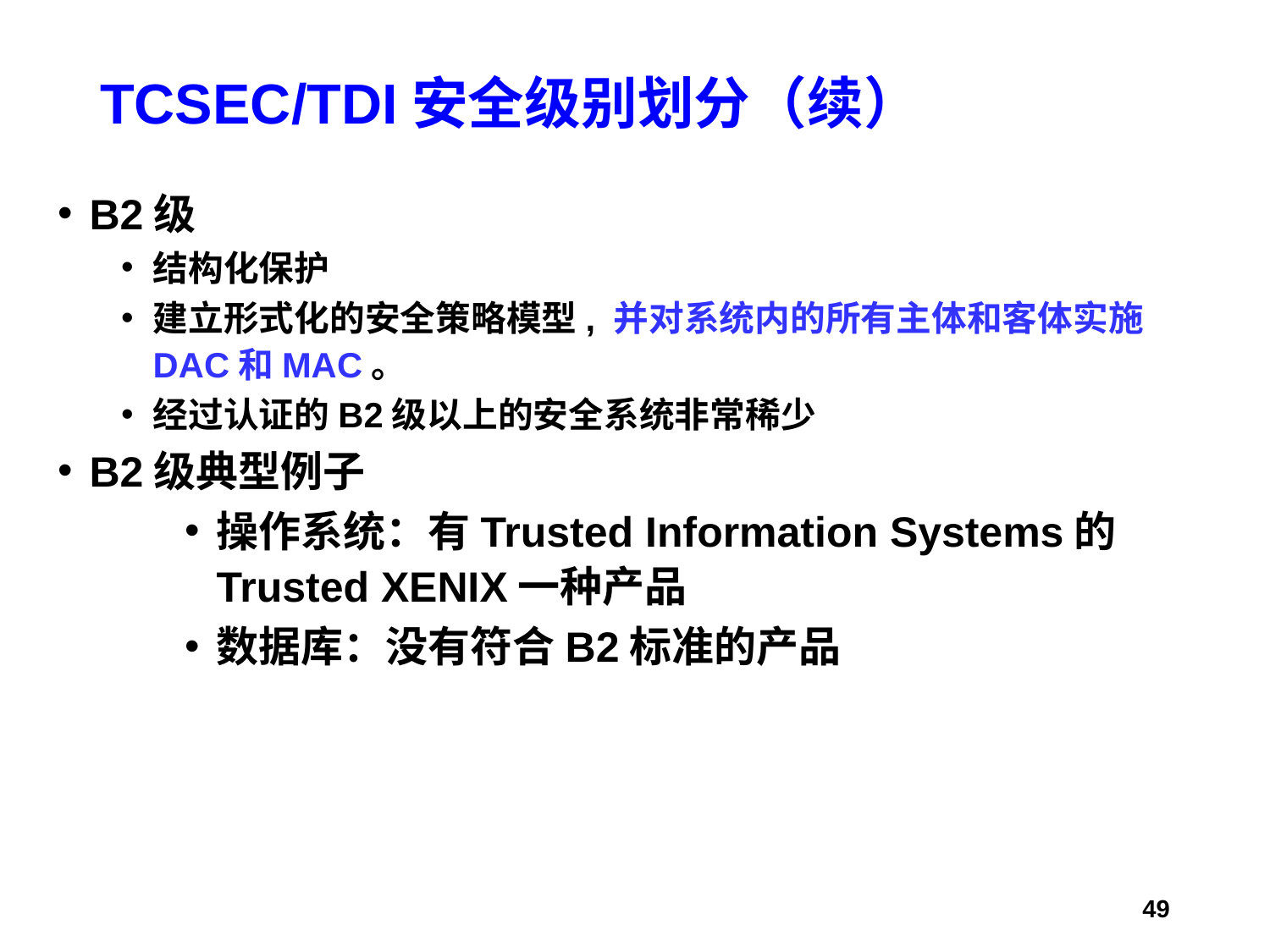

# TCSEC/TDI安全级别划分（续）
B2级
结构化保护
建立形式化的安全策略模型, 并对系统内的所有主体和客体实施DAC和MAC。
经过认证的B2级以上的安全系统非常稀少
B2级典型例子
操作系统：有Trusted Information Systems的Trusted XENIX一种产品
数据库：没有符合B2标准的产品
49